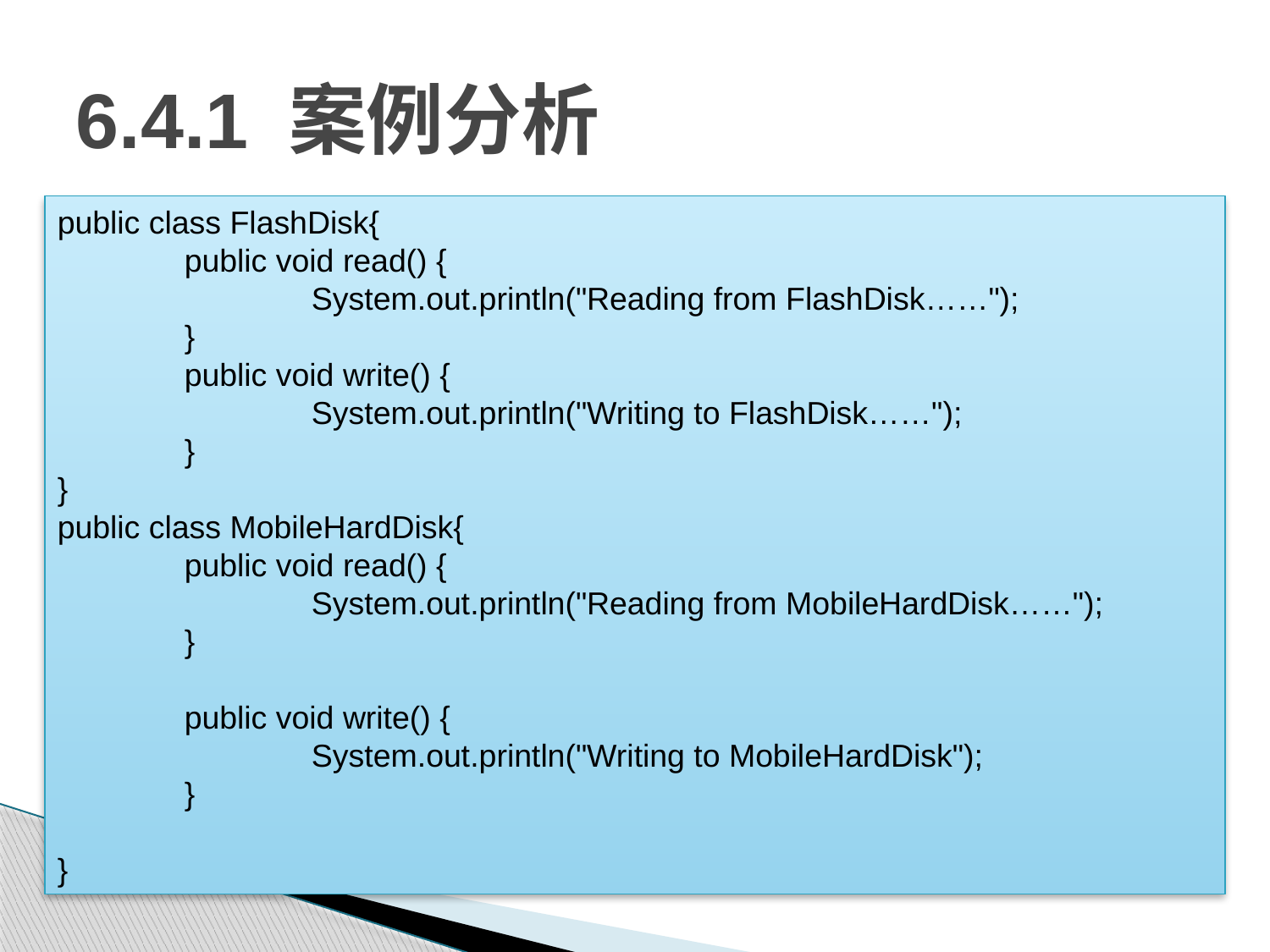

# 6.4.1 案例分析
public class FlashDisk{
	public void read() {
		System.out.println("Reading from FlashDisk……");
	}
	public void write() {
		System.out.println("Writing to FlashDisk……");
	}
}
public class MobileHardDisk{
	public void read() {
		System.out.println("Reading from MobileHardDisk……");
	}

	public void write() {
		System.out.println("Writing to MobileHardDisk");
	}

}